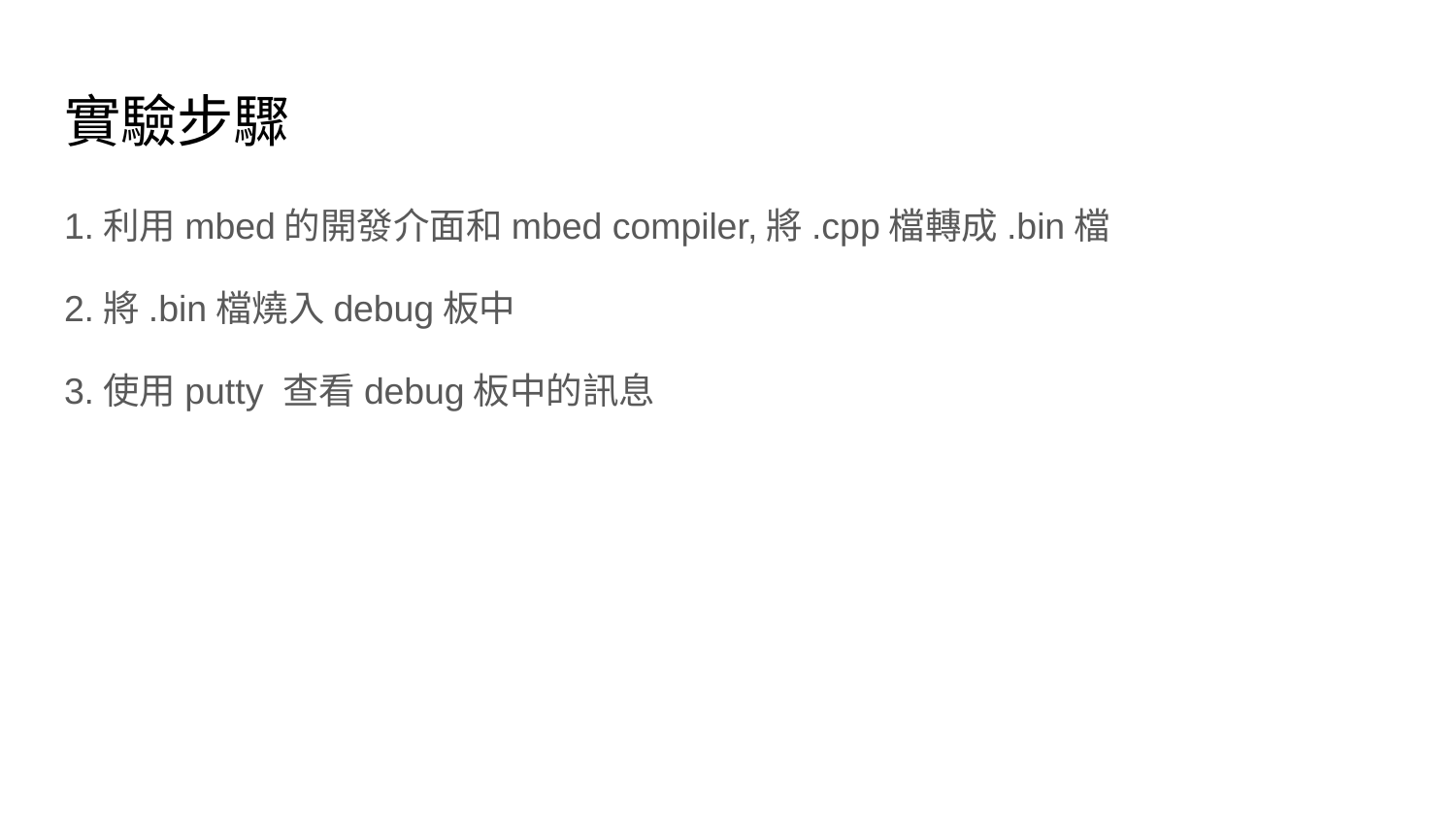

# 實驗步驟
1.利用mbed的開發介面和mbed compiler,將.cpp檔轉成.bin檔
2.將.bin檔燒入debug板中
3.使用putty 查看debug板中的訊息